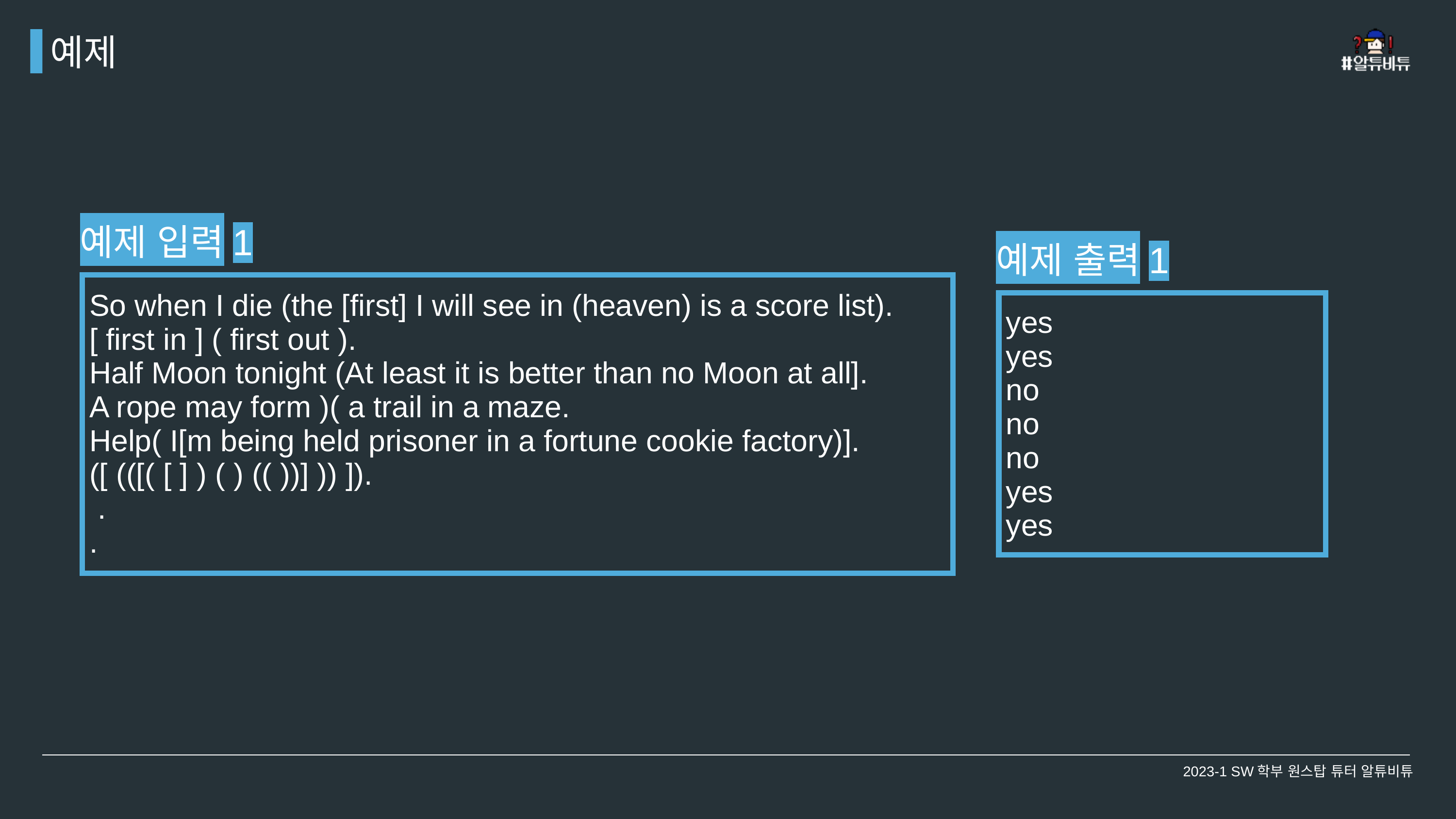

예제
예제 입력1
예제 출력1
| So when I die (the [first] I will see in (heaven) is a score list). [ first in ] ( first out ). Half Moon tonight (At least it is better than no Moon at all]. A rope may form )( a trail in a maze. Help( I[m being held prisoner in a fortune cookie factory)]. ([ (([( [ ] ) ( ) (( ))] )) ]). . . |
| --- |
| yes yes no no no yes yes |
| --- |
2023-1 SW학부 원스탑 튜터 알튜비튜